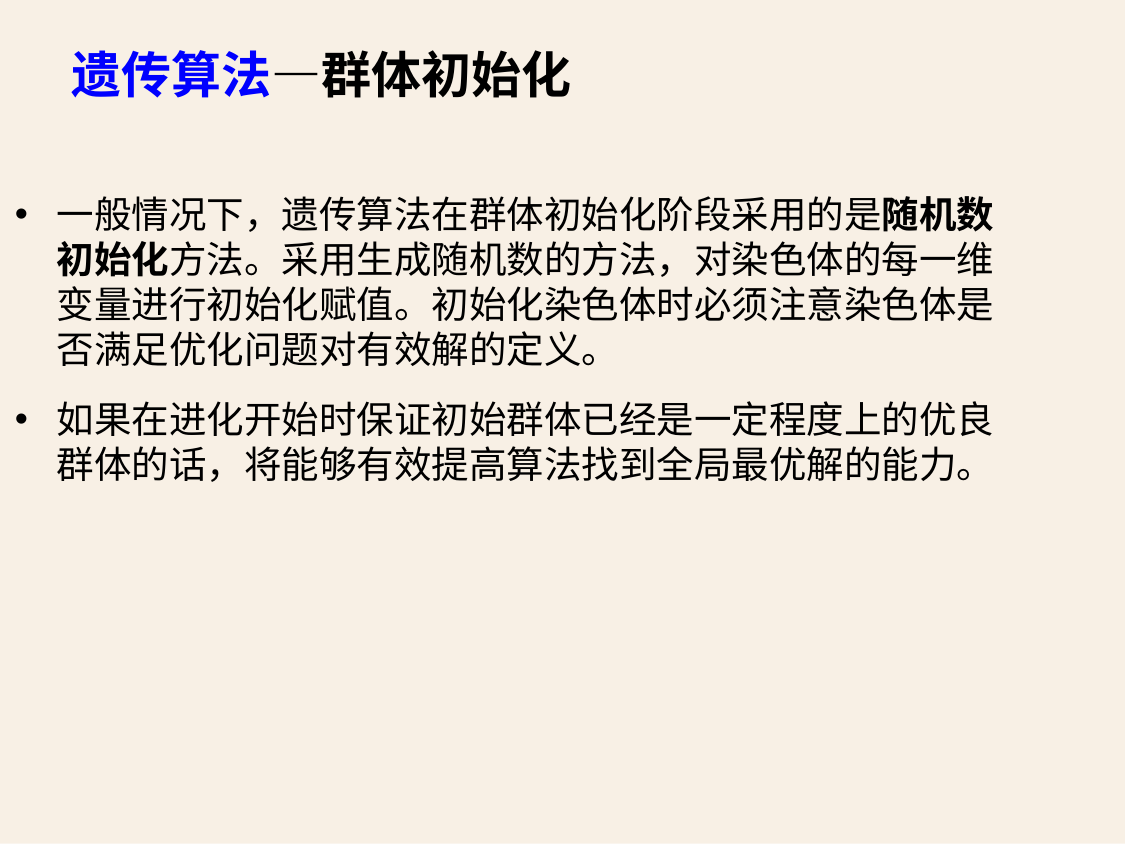

遗传算法—群体初始化
一般情况下，遗传算法在群体初始化阶段采用的是随机数初始化方法。采用生成随机数的方法，对染色体的每一维变量进行初始化赋值。初始化染色体时必须注意染色体是否满足优化问题对有效解的定义。
如果在进化开始时保证初始群体已经是一定程度上的优良群体的话，将能够有效提高算法找到全局最优解的能力。